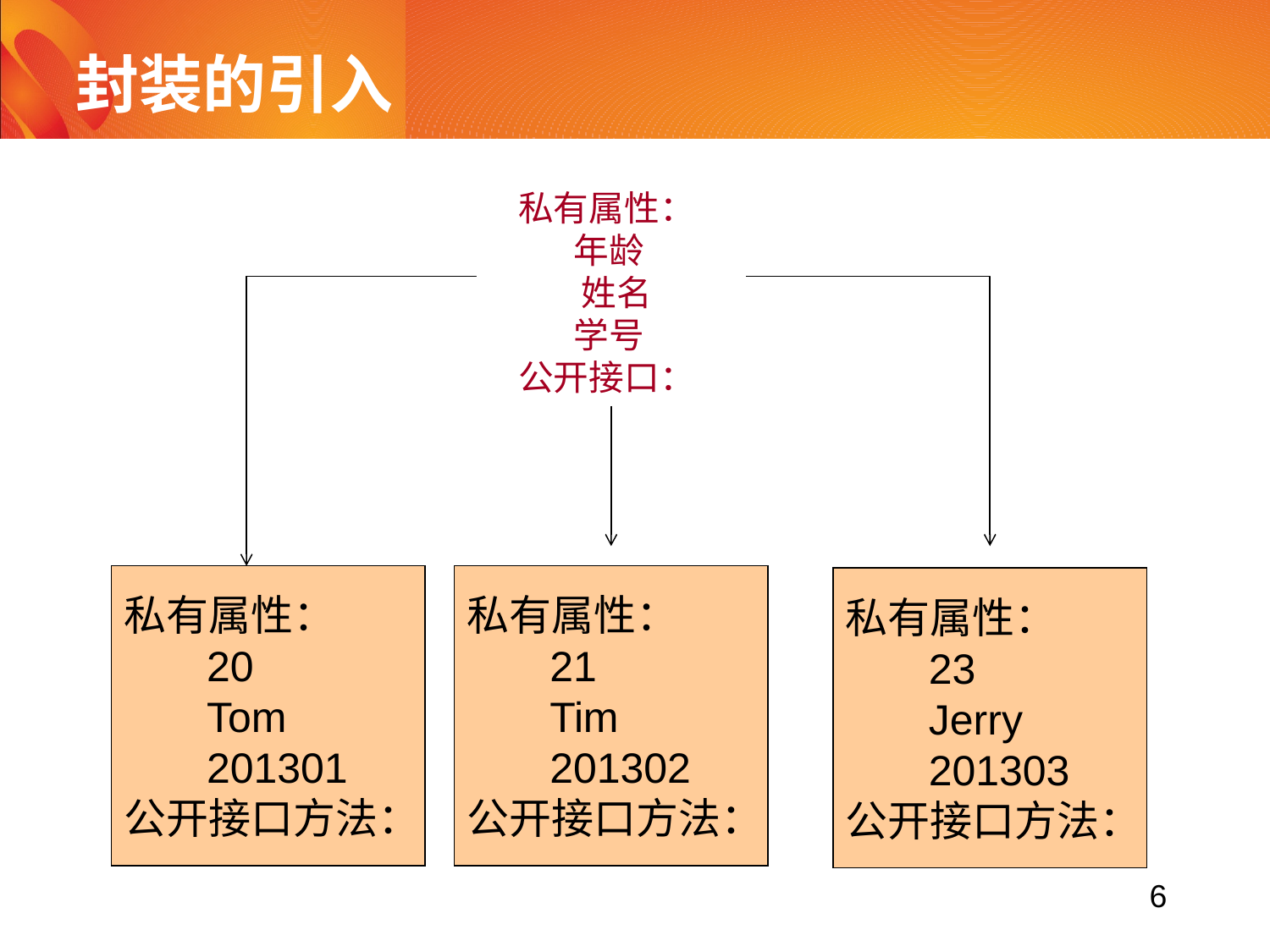

# 封装的引入
私有属性：
      年龄
       姓名
      学号
公开接口：
私有属性：
       21
       Tim
       201302
公开接口方法：
私有属性：
       20
       Tom
       201301
公开接口方法：
私有属性：
       23
       Jerry
       201303
公开接口方法：